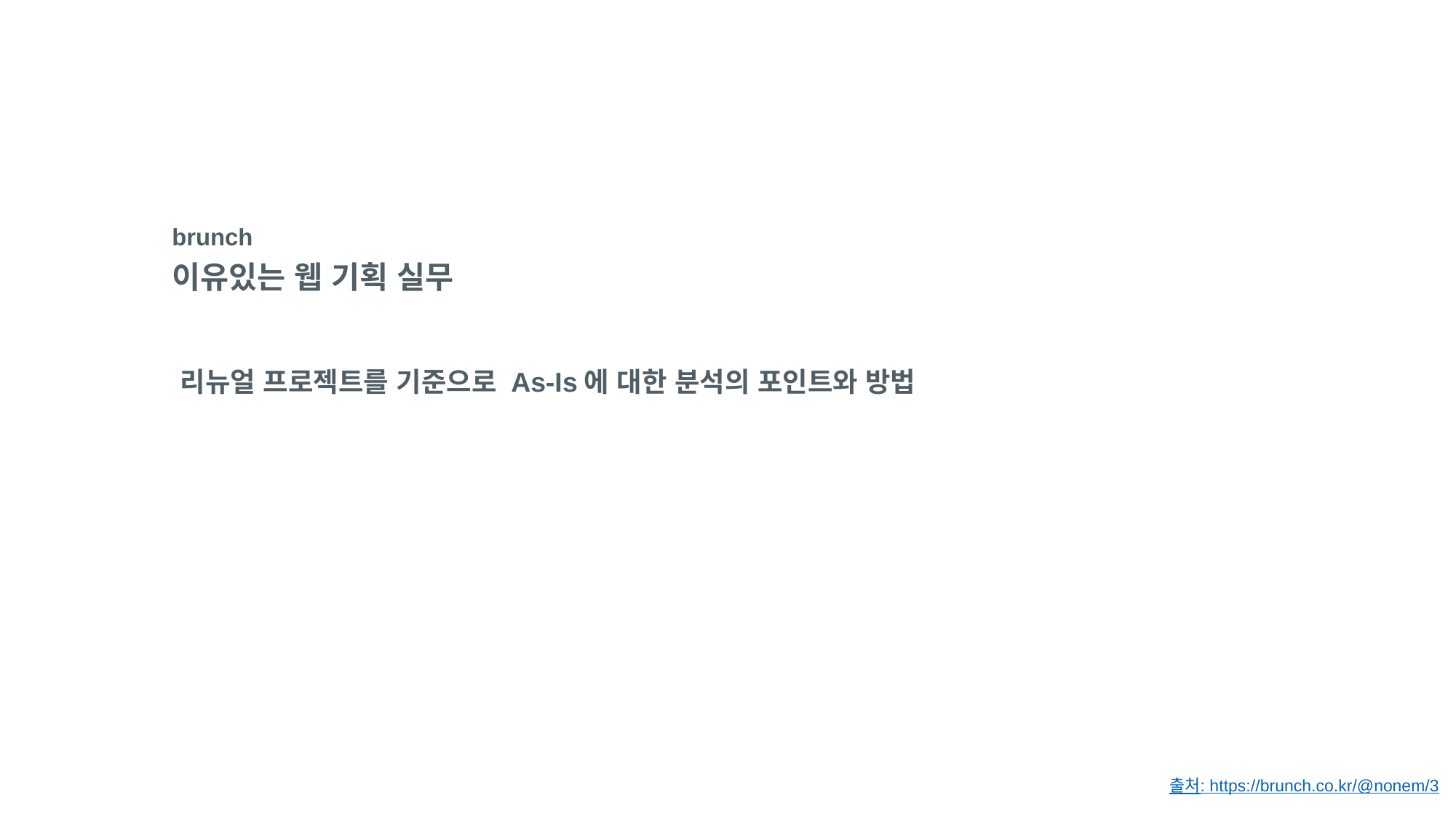

# brunch 이유있는 웹 기획 실무
리뉴얼 프로젝트를 기준으로 As-Is에 대한 분석의 포인트와 방법
출처: https://brunch.co.kr/@nonem/3